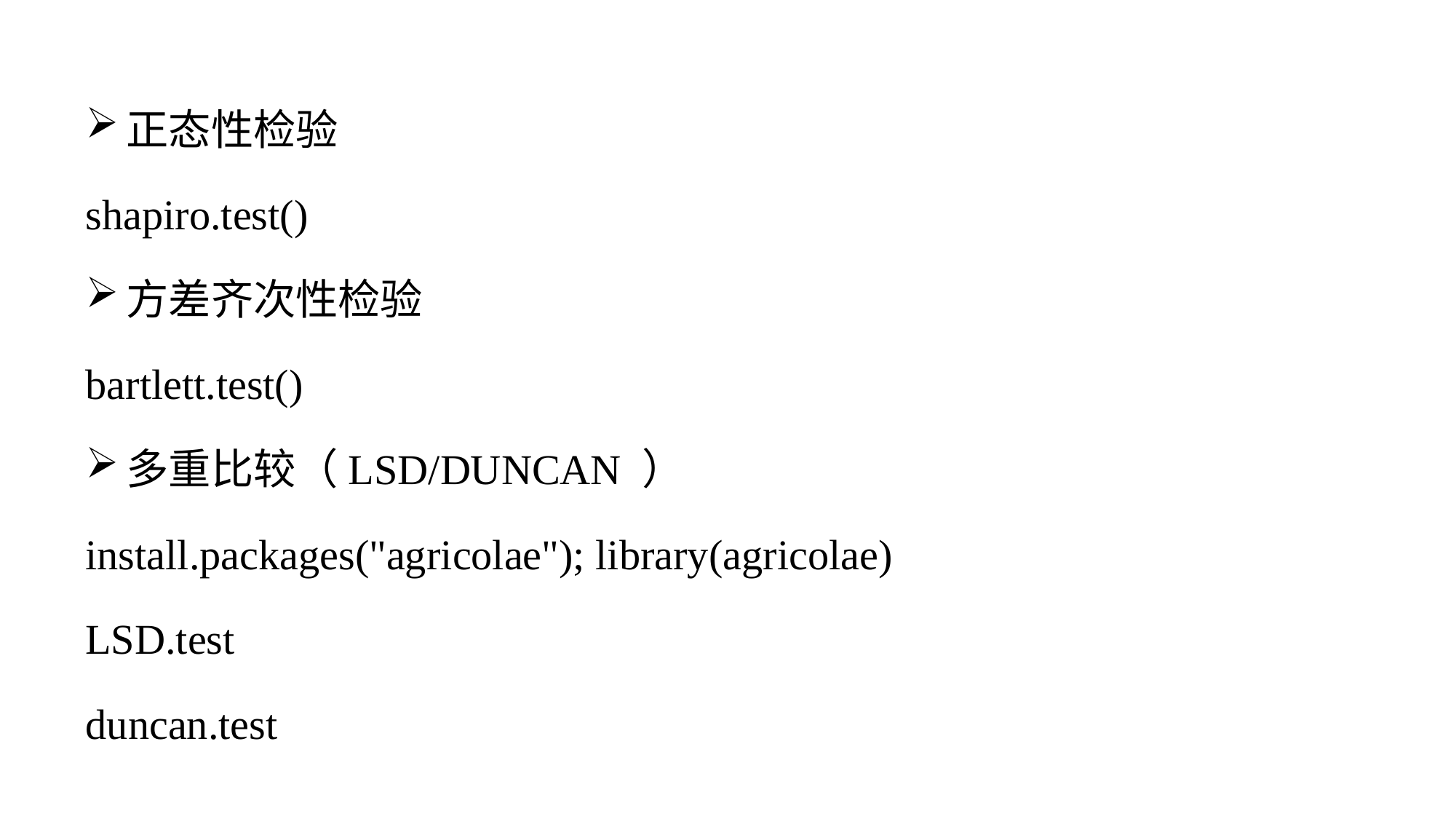

正态性检验
shapiro.test()
方差齐次性检验
bartlett.test()
多重比较（LSD/DUNCAN ）
install.packages("agricolae"); library(agricolae)
LSD.test
duncan.test